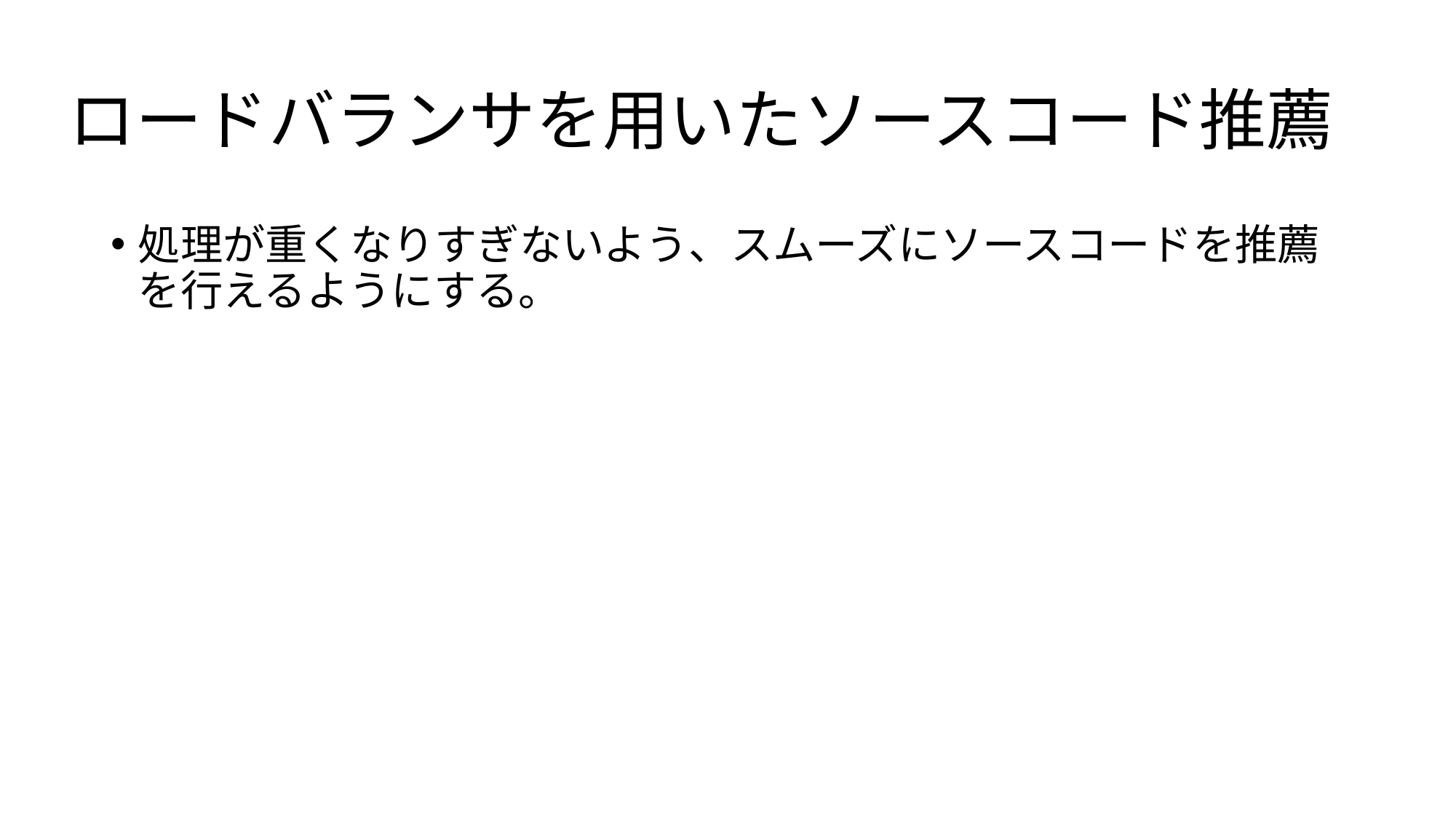

# ロードバランサを用いたソースコード推薦
処理が重くなりすぎないよう、スムーズにソースコードを推薦を行えるようにする。